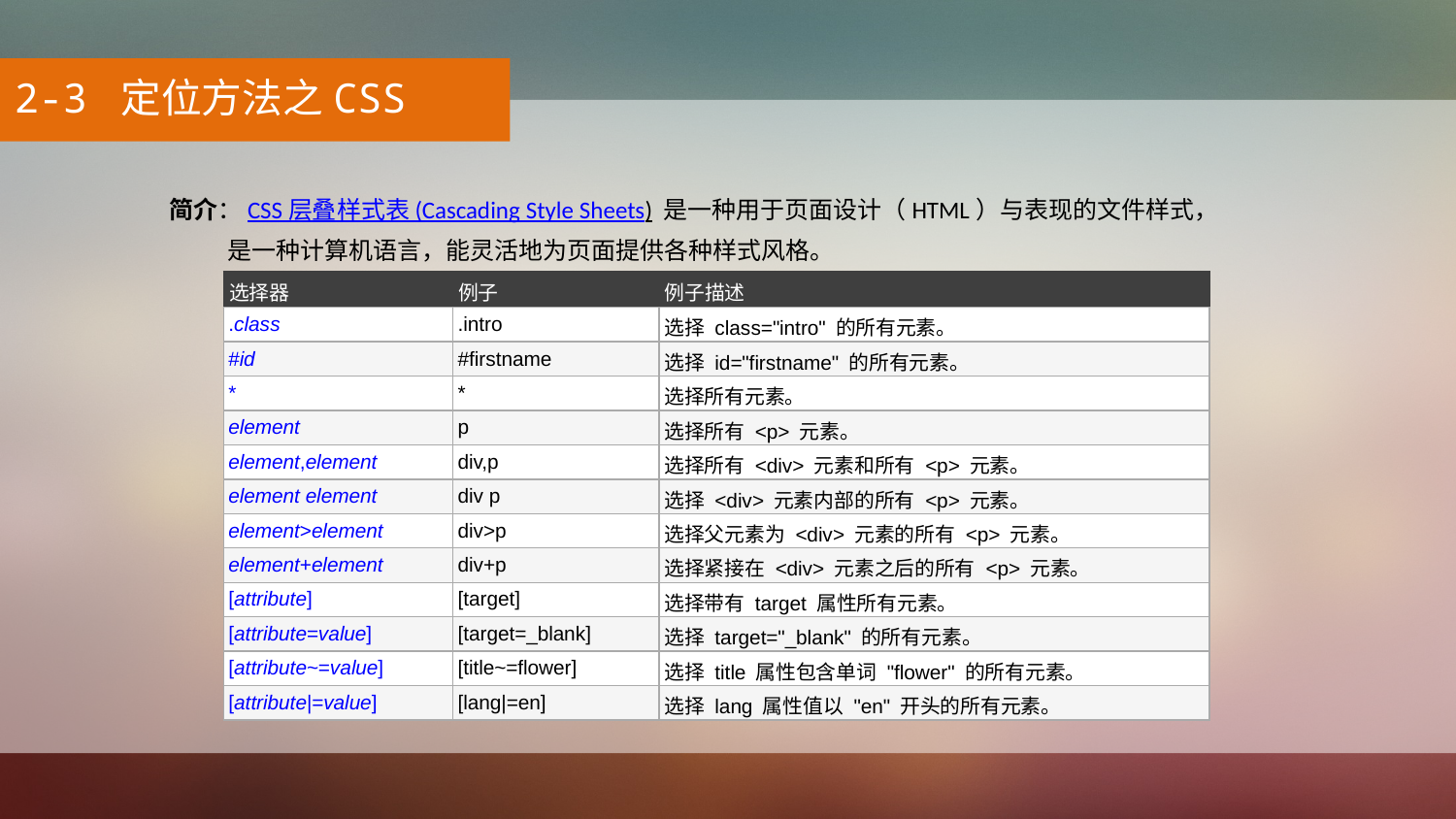

2-3 定位方法之CSS
简介：CSS 层叠样式表 (Cascading Style Sheets) 是一种用于页面设计（HTML）与表现的文件样式，           是一种计算机语言，能灵活地为页面提供各种样式风格。
| 选择器 | 例子 | 例子描述 |
| --- | --- | --- |
| .class | .intro | 选择 class="intro" 的所有元素。 |
| #id | #firstname | 选择 id="firstname" 的所有元素。 |
| \* | \* | 选择所有元素。 |
| element | p | 选择所有 <p> 元素。 |
| element,element | div,p | 选择所有 <div> 元素和所有 <p> 元素。 |
| element element | div p | 选择 <div> 元素内部的所有 <p> 元素。 |
| element>element | div>p | 选择父元素为 <div> 元素的所有 <p> 元素。 |
| element+element | div+p | 选择紧接在 <div> 元素之后的所有 <p> 元素。 |
| [attribute] | [target] | 选择带有 target 属性所有元素。 |
| [attribute=value] | [target=\_blank] | 选择 target="\_blank" 的所有元素。 |
| [attribute~=value] | [title~=flower] | 选择 title 属性包含单词 "flower" 的所有元素。 |
| [attribute|=value] | [lang|=en] | 选择 lang 属性值以 "en" 开头的所有元素。 |